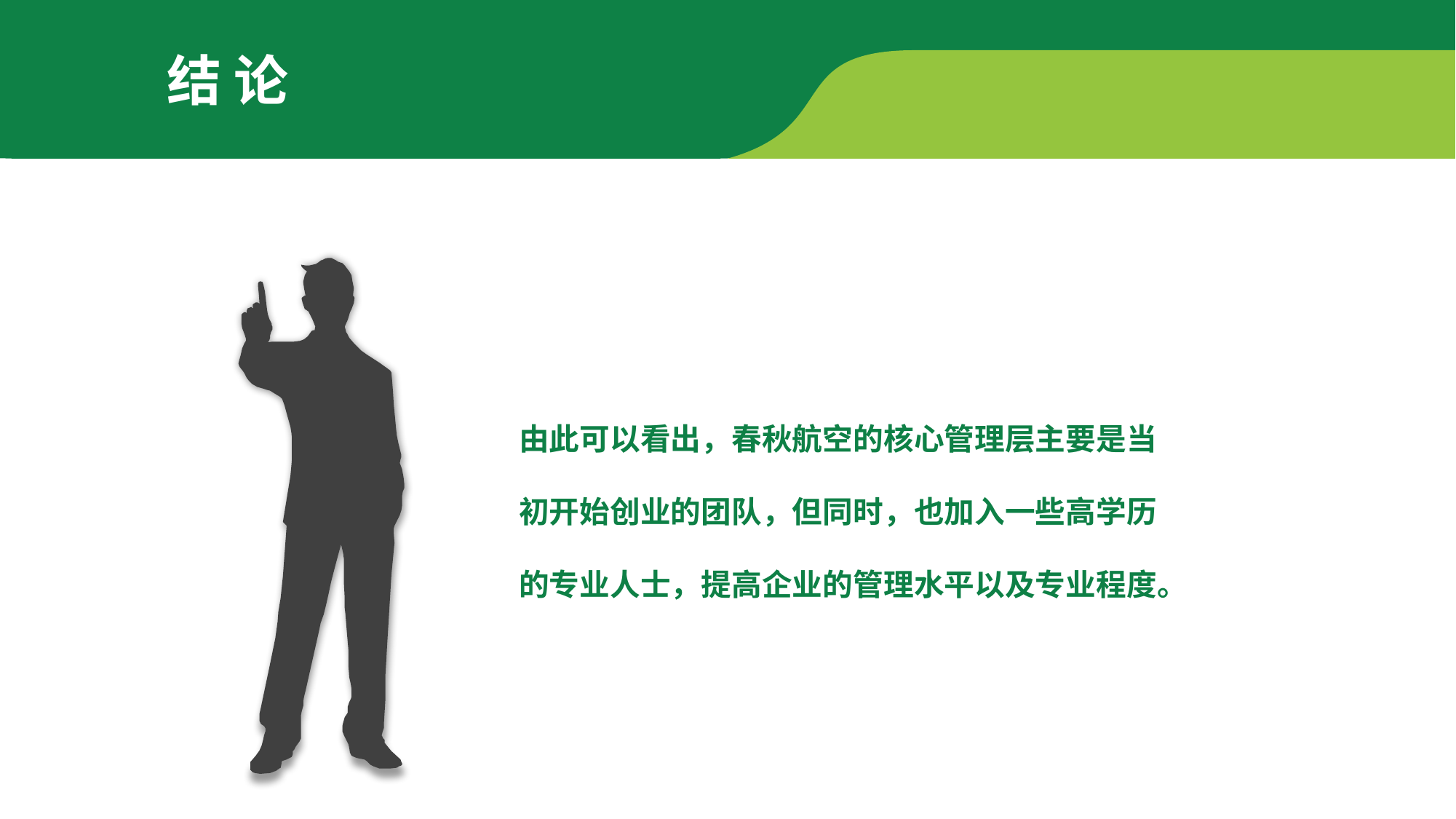

结 论

由此可以看出，春秋航空的核心管理层主要是当初开始创业的团队，但同时，也加入一些高学历的专业人士，提高企业的管理水平以及专业程度。